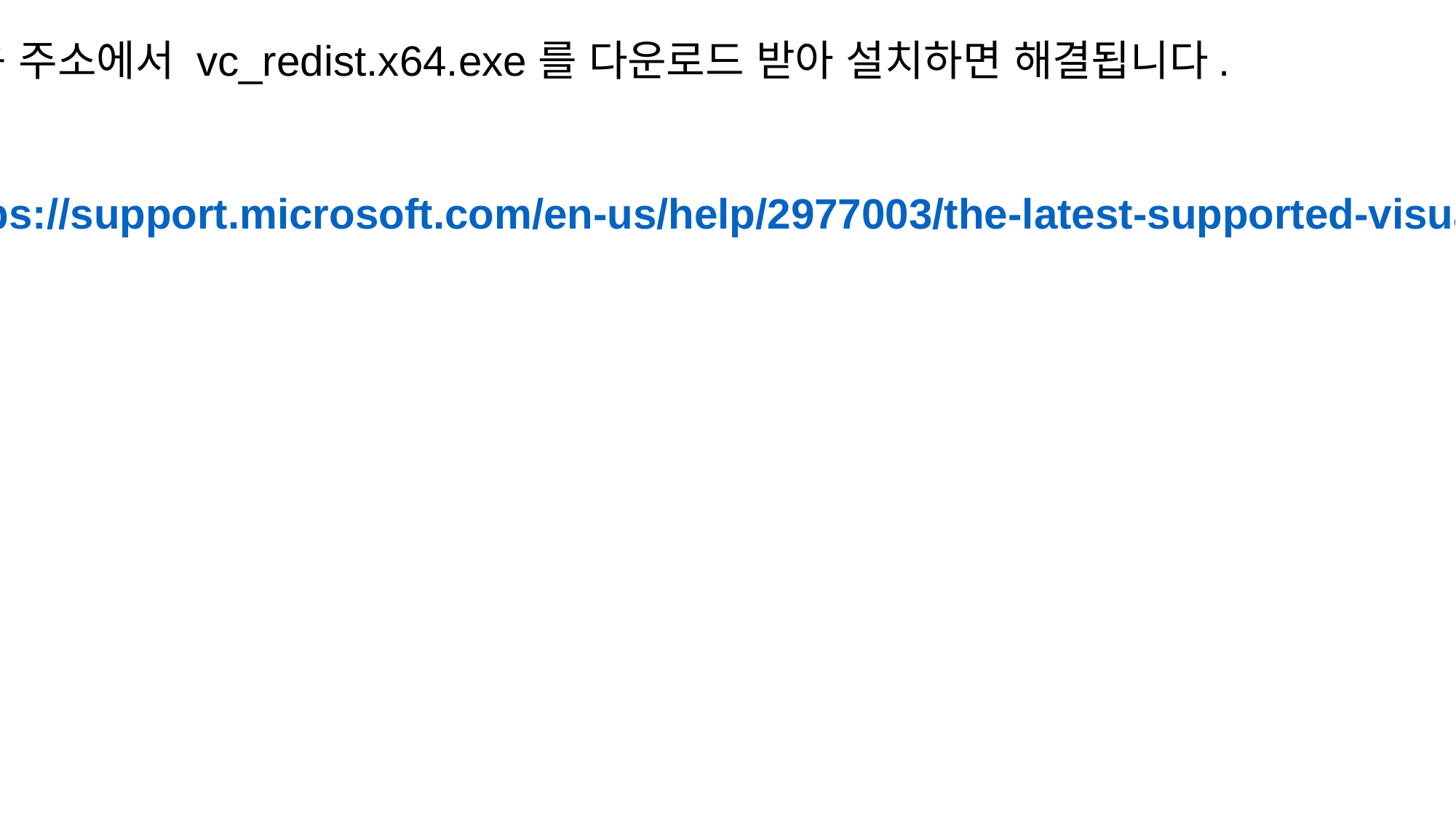

다음 주소에서 vc_redist.x64.exe를 다운로드 받아 설치하면 해결됩니다.

https://support.microsoft.com/en-us/help/2977003/the-latest-supported-visual-c-downloads